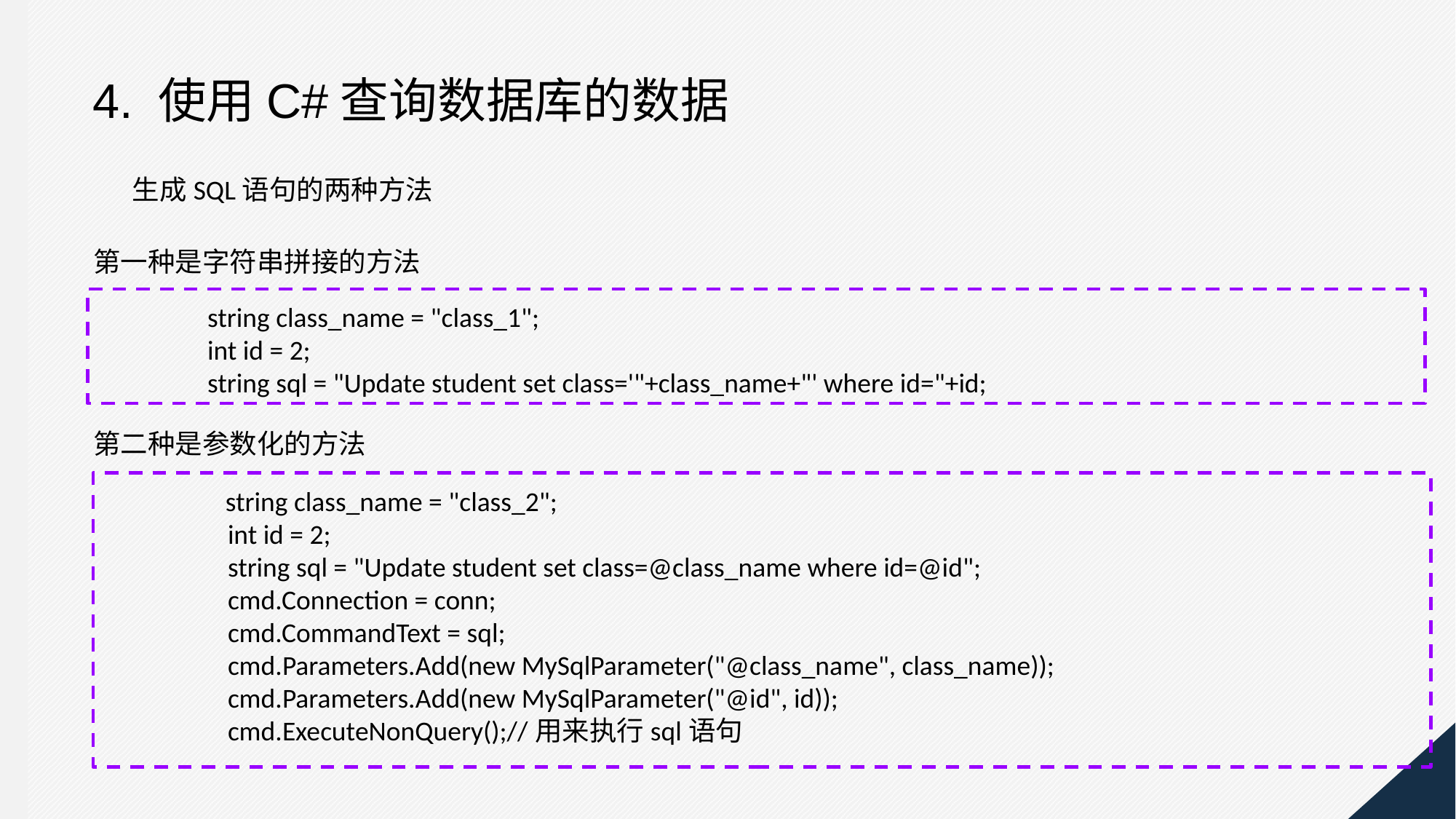

4. 使用C#查询数据库的数据
生成SQL语句的两种方法
第一种是字符串拼接的方法

	string class_name = "class_1";
	int id = 2;
	string sql = "Update student set class='"+class_name+"' where id="+id;
第二种是参数化的方法

 	  string class_name = "class_2";
                    int id = 2;
                    string sql = "Update student set class=@class_name where id=@id";
                    cmd.Connection = conn;
                    cmd.CommandText = sql;
                    cmd.Parameters.Add(new MySqlParameter("@class_name", class_name));
                    cmd.Parameters.Add(new MySqlParameter("@id", id));
                    cmd.ExecuteNonQuery();//用来执行sql语句
28